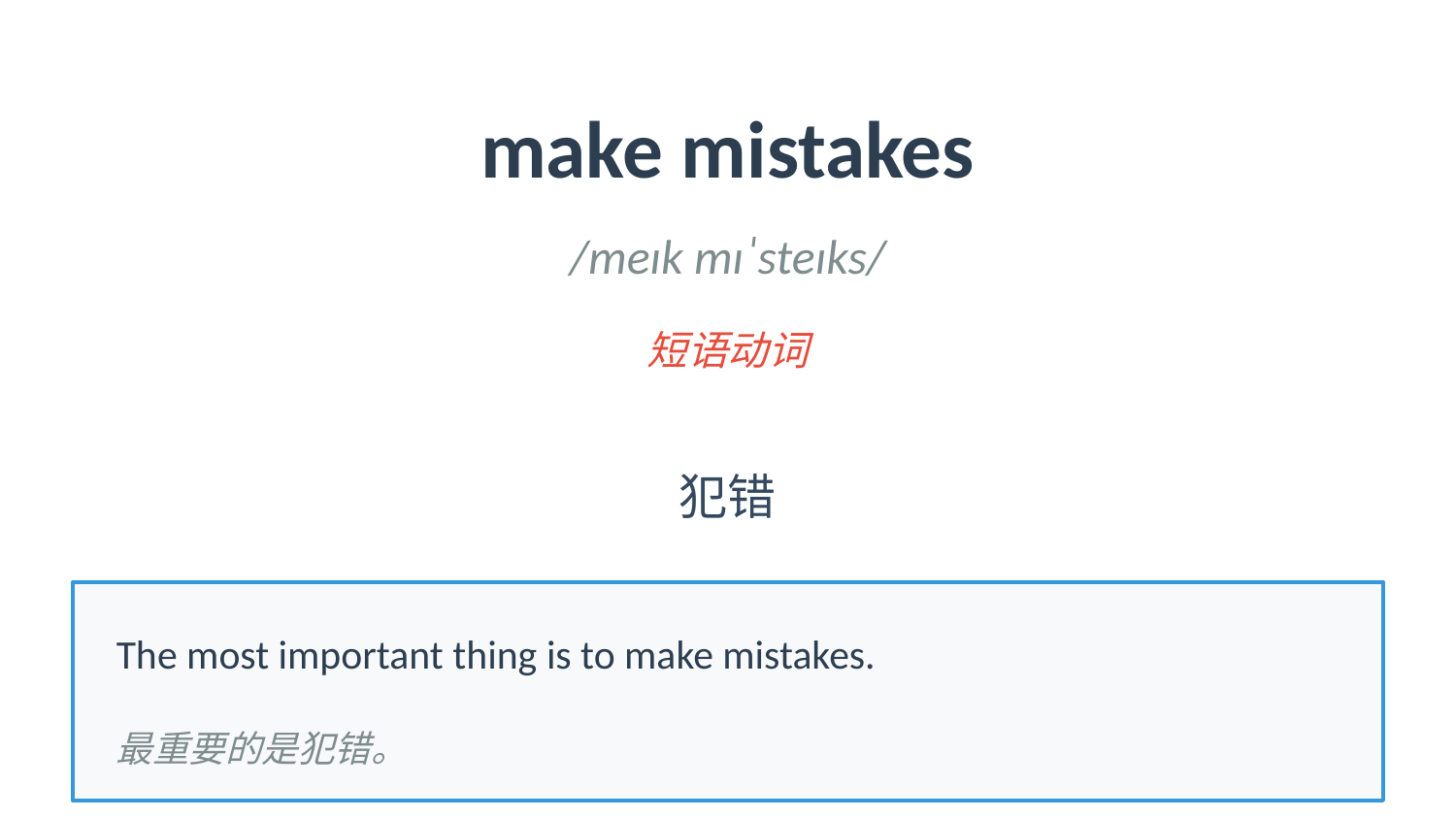

make mistakes
/meɪk mɪˈsteɪks/
短语动词
犯错

The most important thing is to make mistakes.

最重要的是犯错。